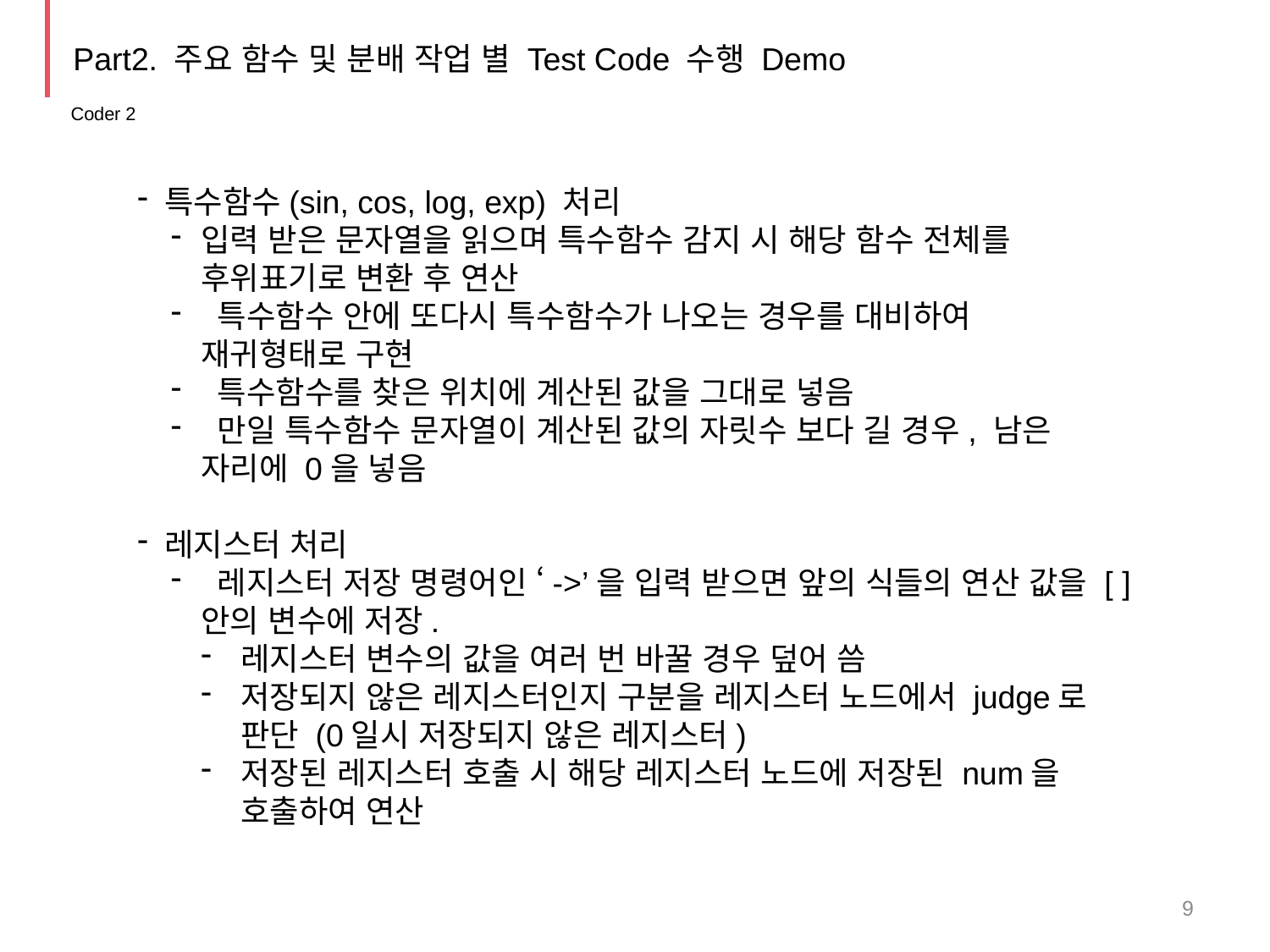

Part2. 주요 함수 및 분배 작업 별 Test Code 수행 Demo
  Coder 2
 특수함수(sin, cos, log, exp) 처리
입력 받은 문자열을 읽으며 특수함수 감지 시 해당 함수 전체를 후위표기로 변환 후 연산
 특수함수 안에 또다시 특수함수가 나오는 경우를 대비하여
재귀형태로 구현
 특수함수를 찾은 위치에 계산된 값을 그대로 넣음
 만일 특수함수 문자열이 계산된 값의 자릿수 보다 길 경우, 남은 자리에 0을 넣음

 레지스터 처리
 레지스터 저장 명령어인 ‘->’을 입력 받으면 앞의 식들의 연산 값을 [ ] 안의 변수에 저장.
레지스터 변수의 값을 여러 번 바꿀 경우 덮어 씀
저장되지 않은 레지스터인지 구분을 레지스터 노드에서 judge로 판단 (0일시 저장되지 않은 레지스터)
저장된 레지스터 호출 시 해당 레지스터 노드에 저장된 num을 호출하여 연산

9